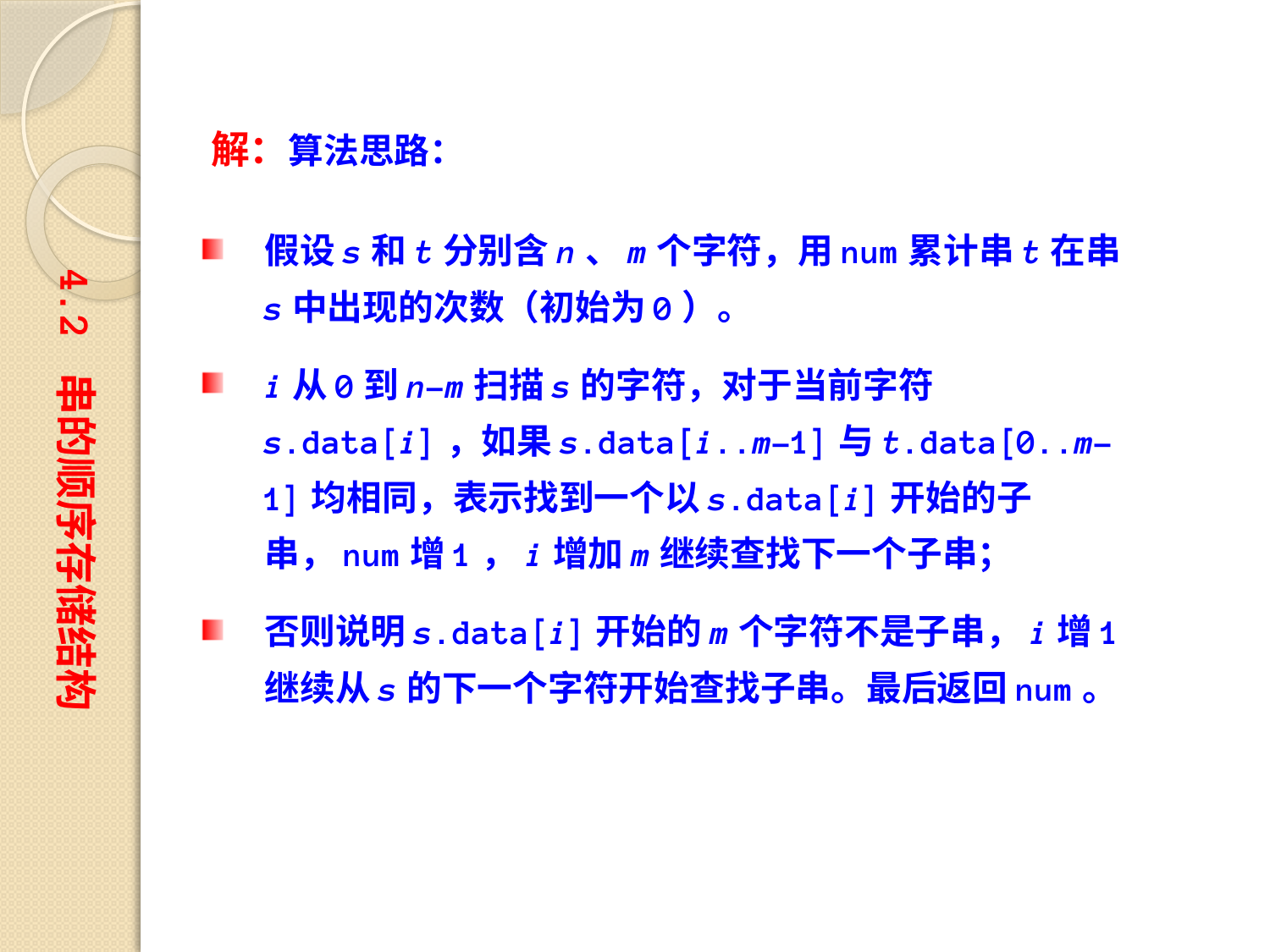

解：算法思路：
假设s和t分别含n、m个字符，用num累计串t在串s中出现的次数（初始为0）。
i从0到n-m扫描s的字符，对于当前字符s.data[i]，如果s.data[i..m-1]与t.data[0..m-1]均相同，表示找到一个以s.data[i]开始的子串，num增1，i增加m继续查找下一个子串；
否则说明s.data[i]开始的m个字符不是子串，i增1继续从s的下一个字符开始查找子串。最后返回num。
4.2 串的顺序存储结构